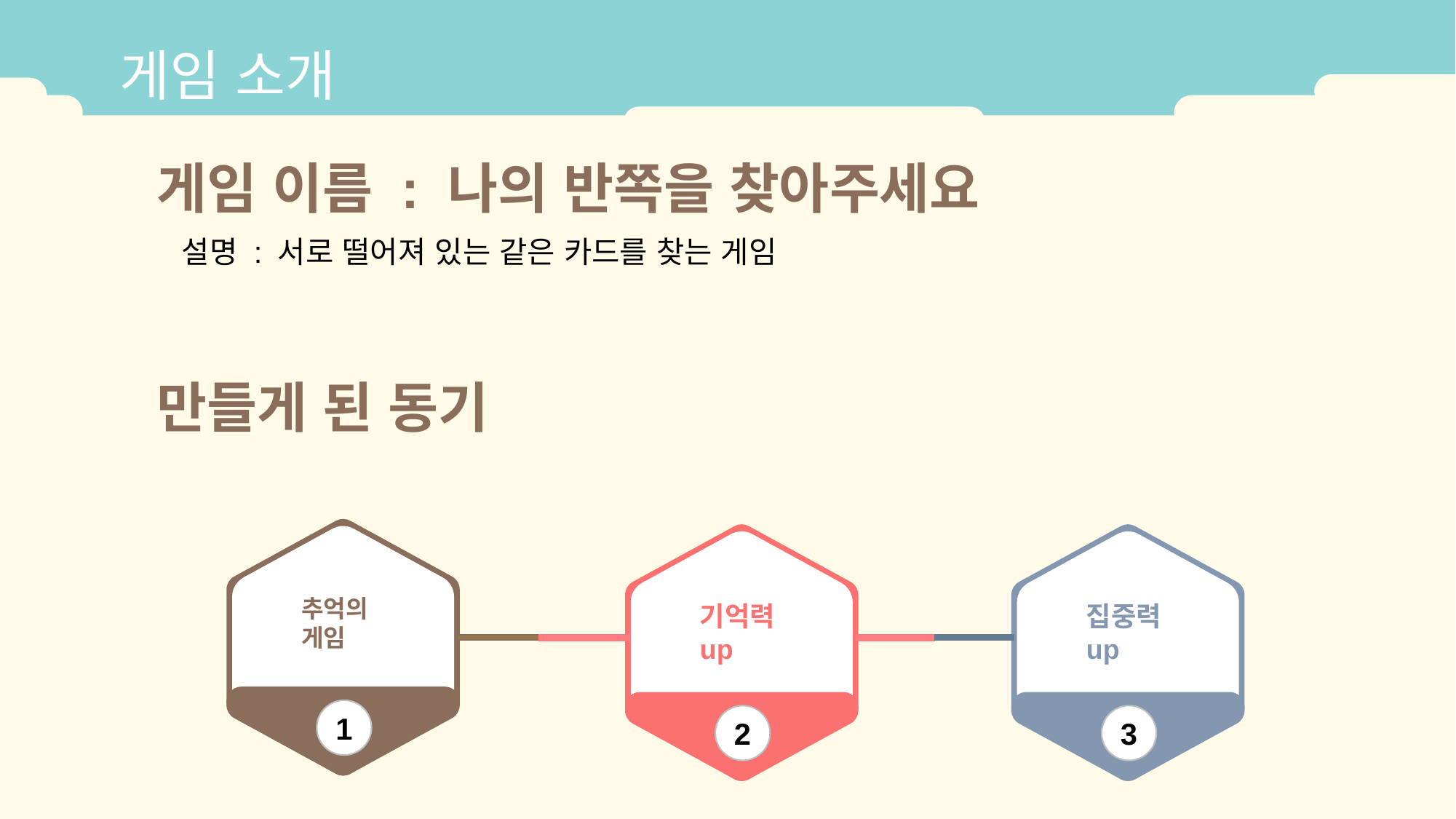

게임 소개
게임 이름 : 나의 반쪽을 찾아주세요
 설명 : 서로 떨어져 있는 같은 카드를 찾는 게임
만들게 된 동기

추억의 게임
1

집중력up
3

기억력 up
2